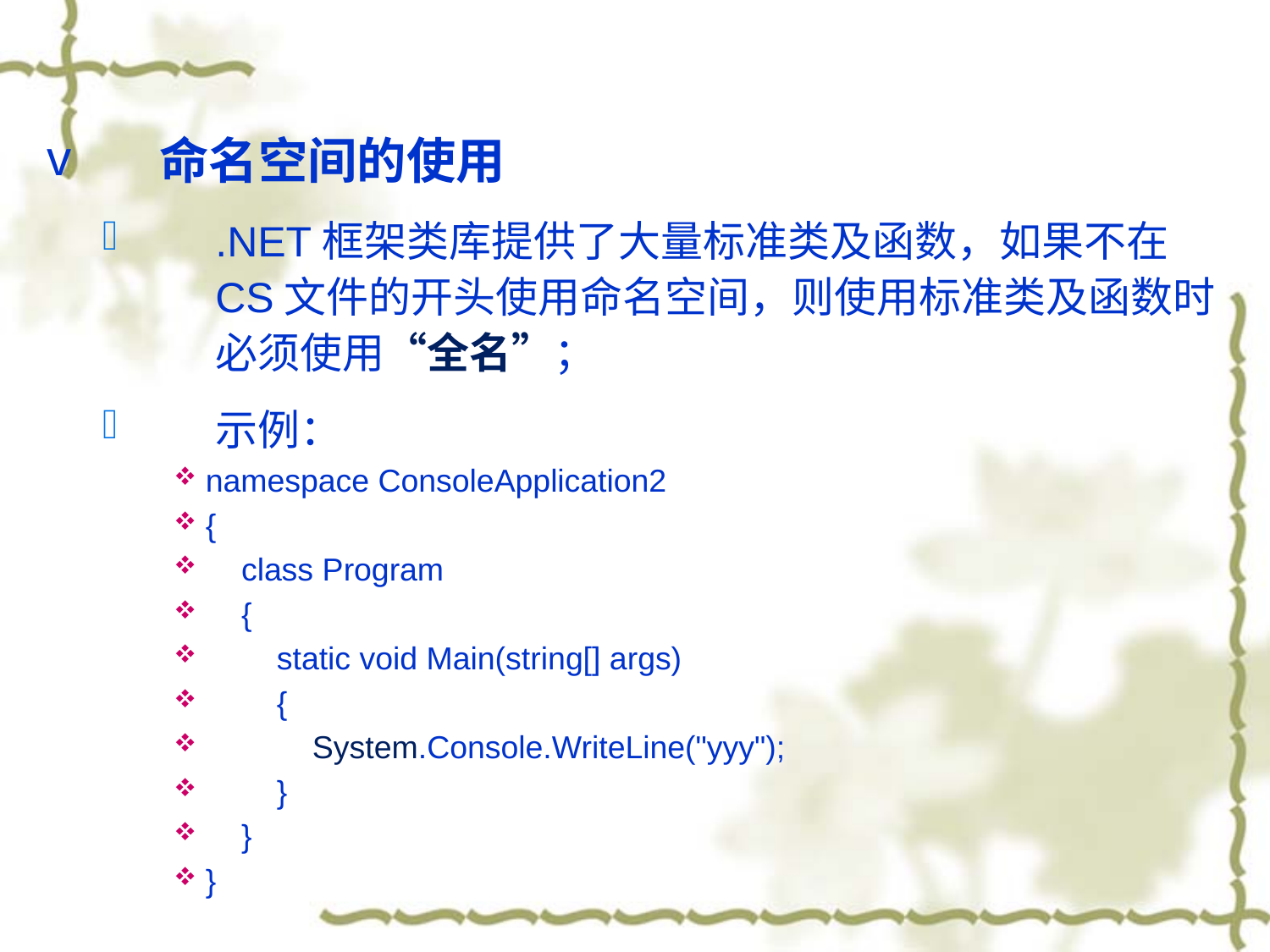

命名空间的使用
.NET框架类库提供了大量标准类及函数，如果不在CS文件的开头使用命名空间，则使用标准类及函数时必须使用“全名”；
示例：
namespace ConsoleApplication2
{
    class Program
    {
        static void Main(string[] args)
        {
            System.Console.WriteLine("yyy");
        }
    }
}